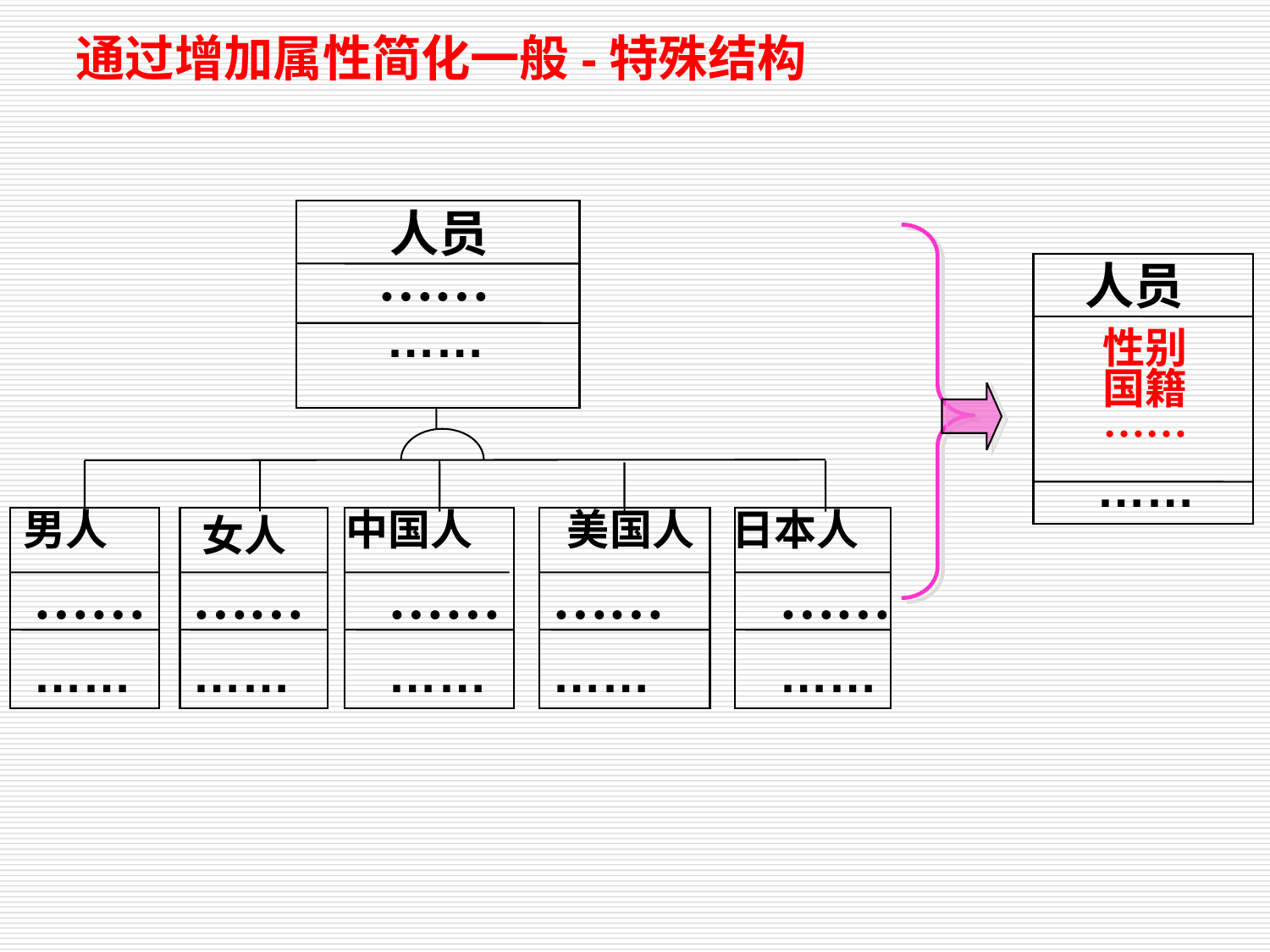

通过增加属性简化一般-特殊结构
人员

……
人员

……

性别
国籍
……

……

男人
中国人
美国人
日本人
女人

……
……
……
……
……

……
……
……
……
……